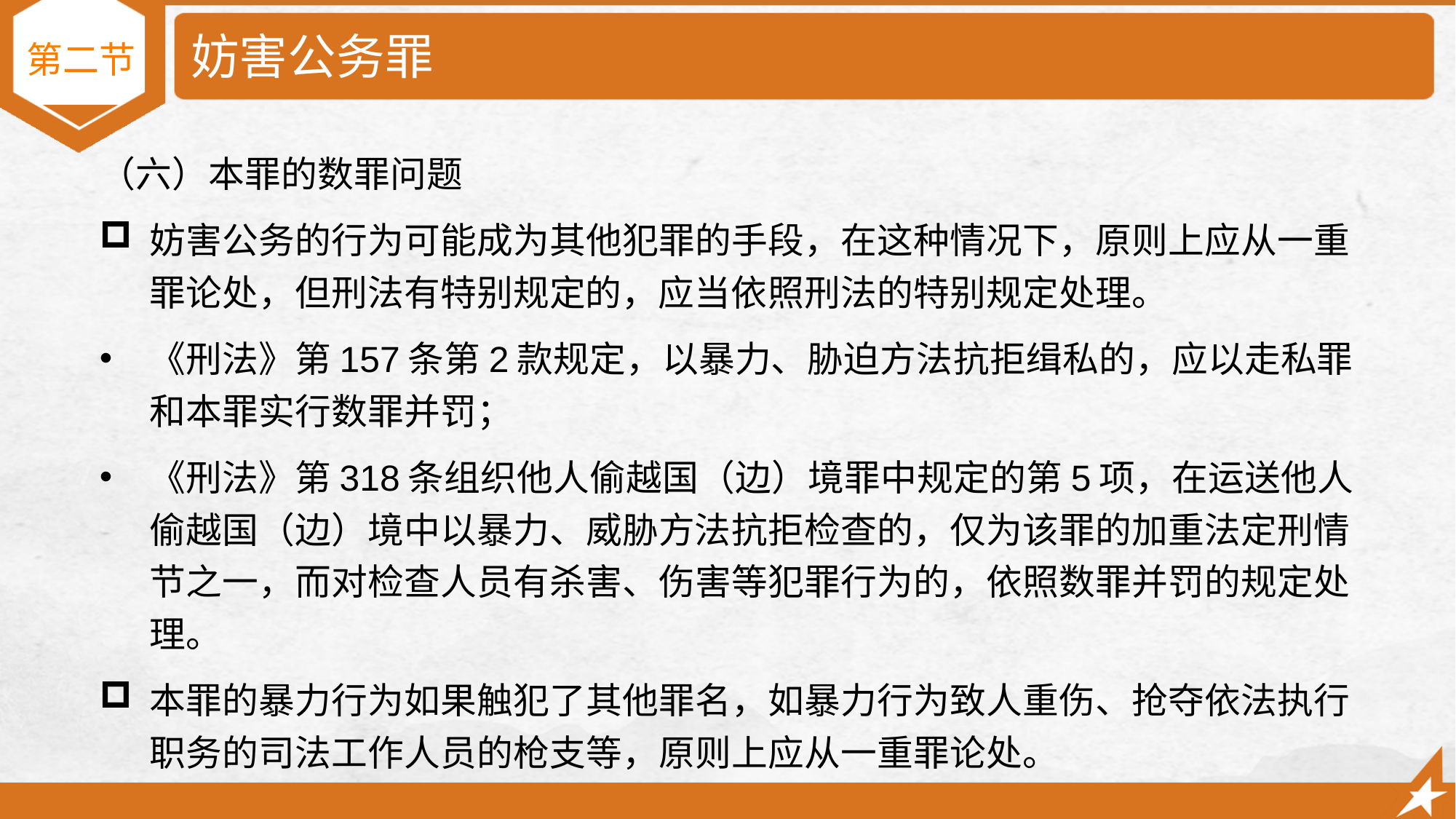

# 妨害公务罪
第二节
（六）本罪的数罪问题
妨害公务的行为可能成为其他犯罪的手段，在这种情况下，原则上应从一重罪论处，但刑法有特别规定的，应当依照刑法的特别规定处理。
《刑法》第157条第2款规定，以暴力、胁迫方法抗拒缉私的，应以走私罪和本罪实行数罪并罚；
《刑法》第318条组织他人偷越国（边）境罪中规定的第5项，在运送他人偷越国（边）境中以暴力、威胁方法抗拒检查的，仅为该罪的加重法定刑情节之一，而对检查人员有杀害、伤害等犯罪行为的，依照数罪并罚的规定处理。
本罪的暴力行为如果触犯了其他罪名，如暴力行为致人重伤、抢夺依法执行职务的司法工作人员的枪支等，原则上应从一重罪论处。